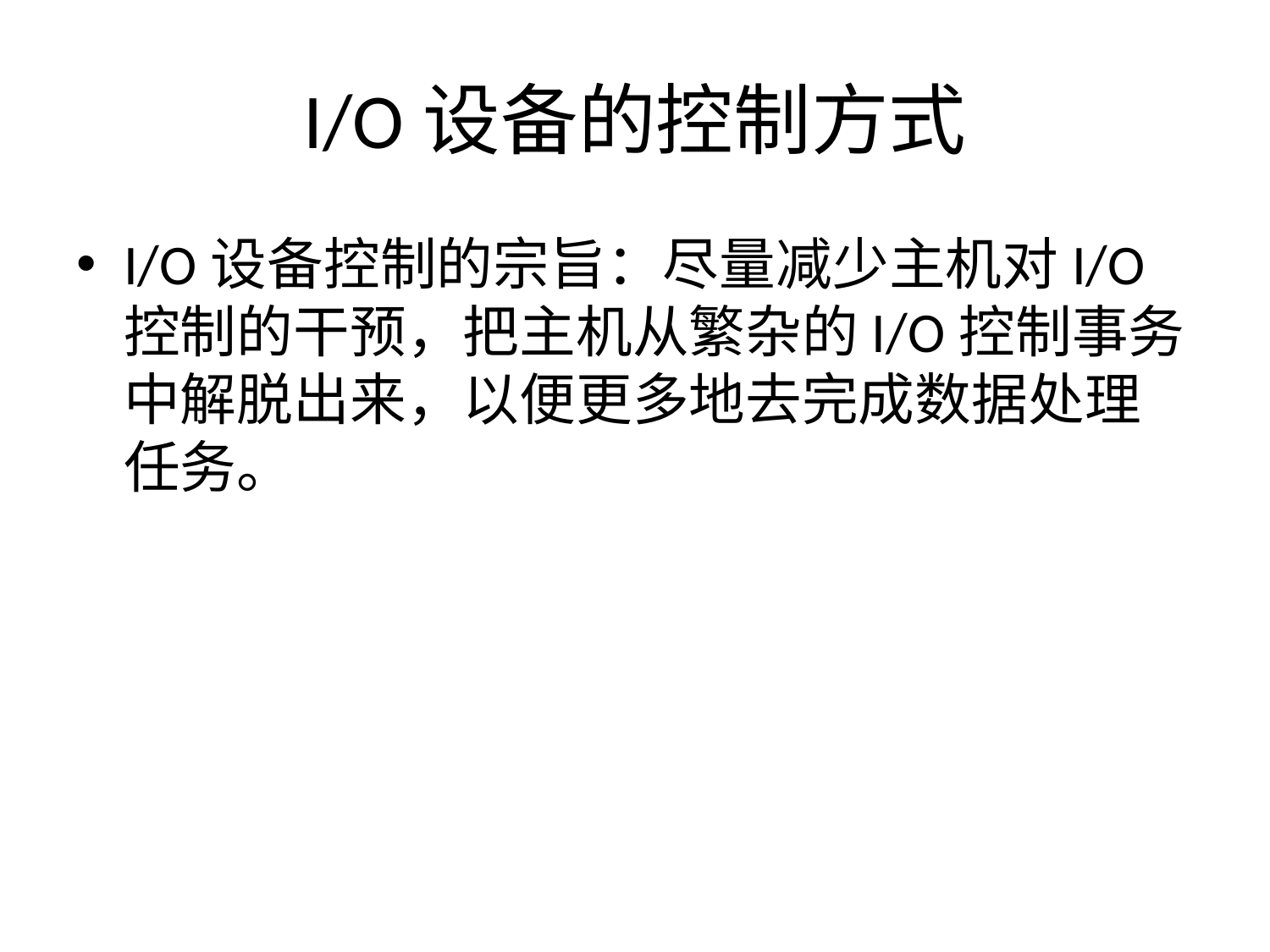

# I/O设备的控制方式
I/O设备控制的宗旨：尽量减少主机对I/O控制的干预，把主机从繁杂的I/O控制事务中解脱出来，以便更多地去完成数据处理任务。